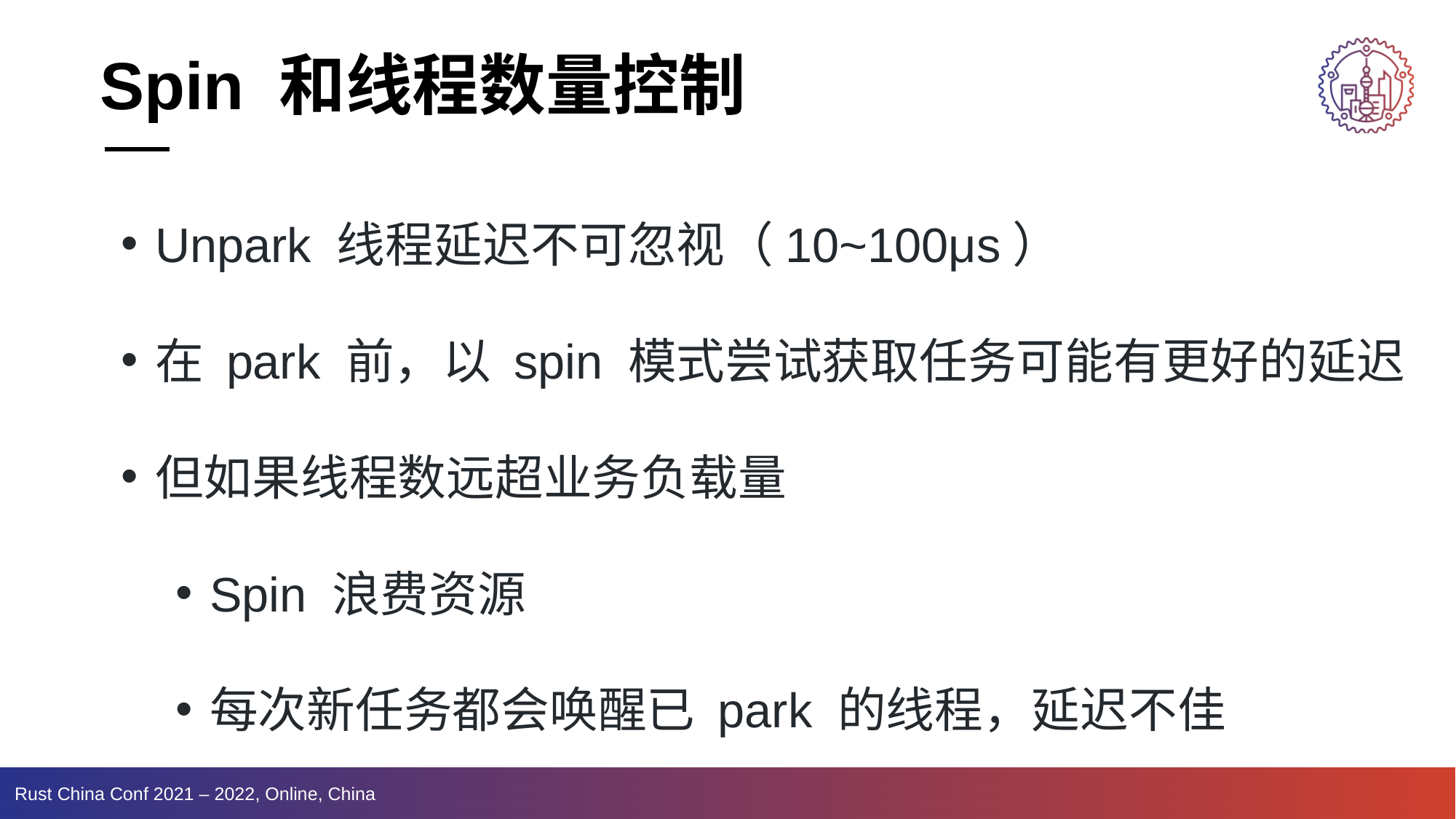

Spin 和线程数量控制
Unpark 线程延迟不可忽视（10~100μs）
在 park 前，以 spin 模式尝试获取任务可能有更好的延迟
但如果线程数远超业务负载量
Spin 浪费资源
每次新任务都会唤醒已 park 的线程，延迟不佳